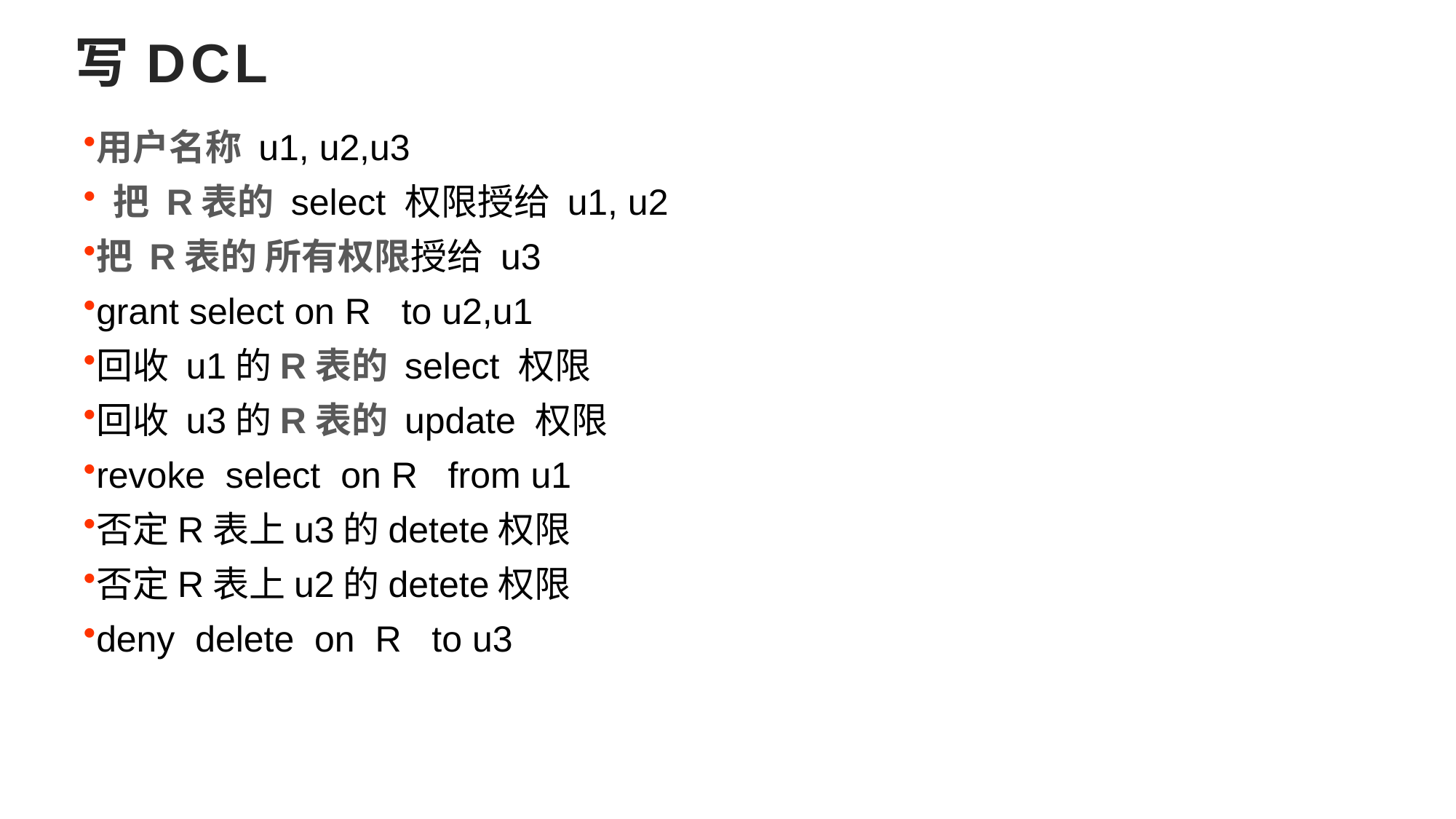

# 写DCL
用户名称 u1, u2,u3
 把 R表的 select 权限授给 u1, u2
把 R表的 所有权限授给 u3
grant select on R   to u2,u1
回收 u1的R表的 select 权限
回收 u3的R表的 update 权限
revoke  select  on R   from u1
否定R表上u3的detete权限
否定R表上u2的detete权限
deny  delete  on  R   to u3